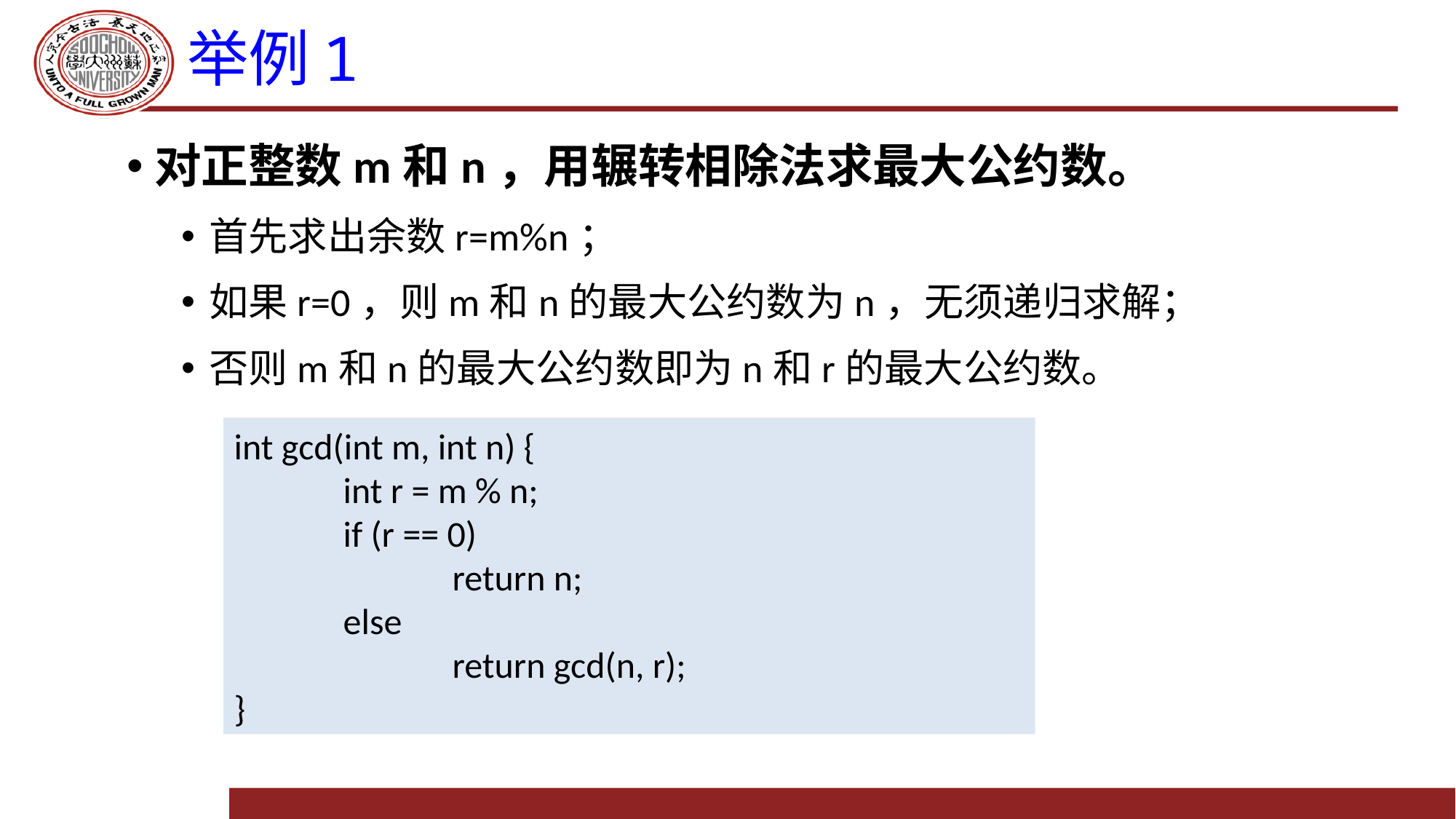

# 举例1
对正整数m和n，用辗转相除法求最大公约数。
首先求出余数r=m%n；
如果r=0，则m和n的最大公约数为n，无须递归求解；
否则m和n的最大公约数即为n和r的最大公约数。
int gcd(int m, int n) {
	int r = m % n;
	if (r == 0)
		return n;
	else
		return gcd(n, r);
}